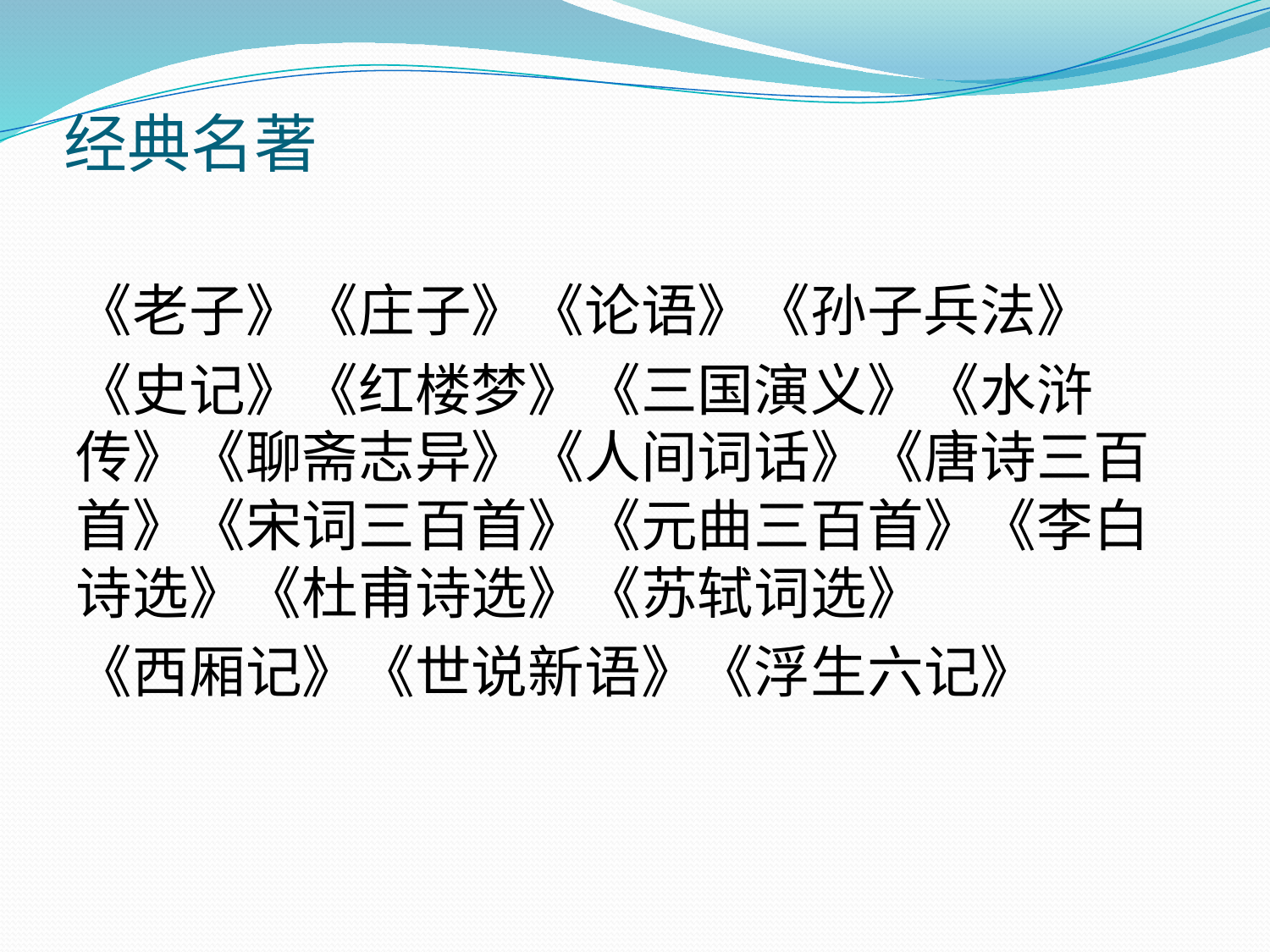

# 经典名著
《老子》《庄子》《论语》《孙子兵法》
《史记》《红楼梦》《三国演义》《水浒传》《聊斋志异》《人间词话》《唐诗三百首》《宋词三百首》《元曲三百首》《李白诗选》《杜甫诗选》《苏轼词选》
《西厢记》《世说新语》《浮生六记》